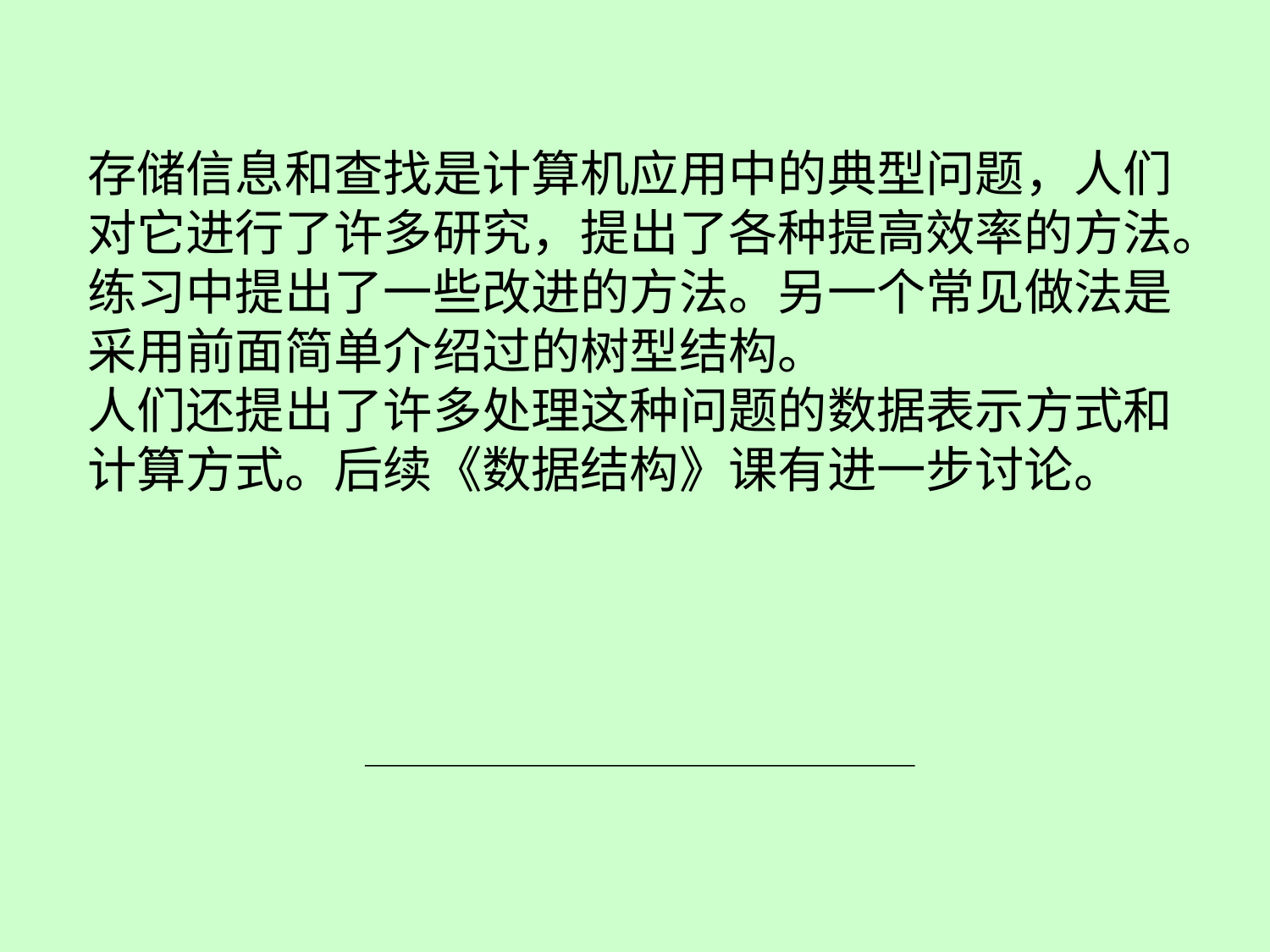

#
存储信息和查找是计算机应用中的典型问题，人们对它进行了许多研究，提出了各种提高效率的方法。练习中提出了一些改进的方法。另一个常见做法是采用前面简单介绍过的树型结构。
人们还提出了许多处理这种问题的数据表示方式和计算方式。后续《数据结构》课有进一步讨论。

91